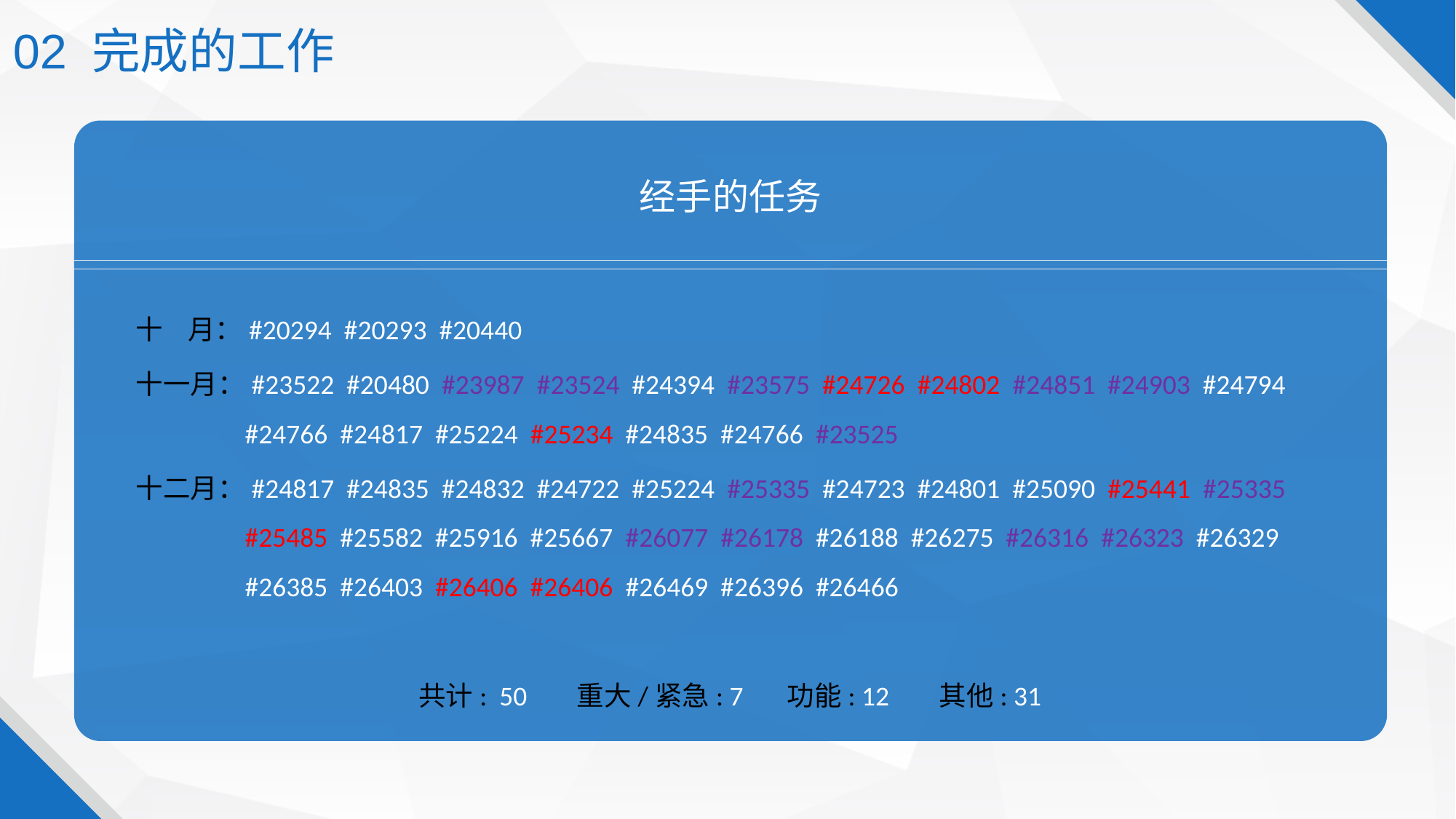

02 完成的工作

经手的任务
十    月：#20294  #20293  #20440
十一月：#23522  #20480  #23987  #23524  #24394  #23575  #24726  #24802  #24851  #24903  #24794  	#24766  #24817  #25224  #25234  #24835  #24766  #23525
十二月：#24817  #24835  #24832  #24722  #25224  #25335  #24723  #24801  #25090  #25441  #25335  	#25485  #25582  #25916  #25667  #26077  #26178  #26188  #26275  #26316  #26323  #26329  	#26385  #26403  #26406  #26406  #26469  #26396  #26466

共计:  50       重大/紧急: 7      功能: 12       其他: 31